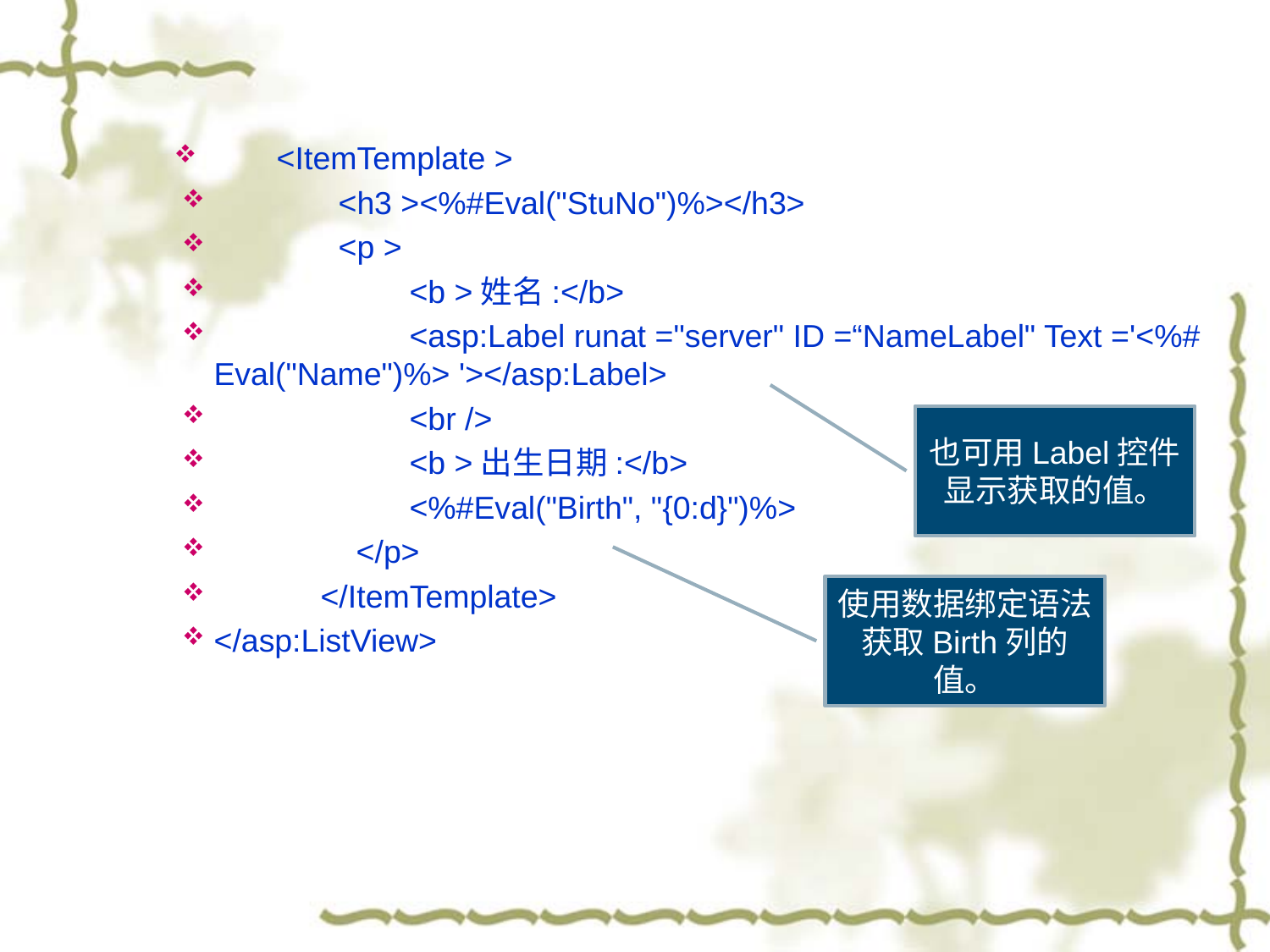

<ItemTemplate >
              <h3 ><%#Eval("StuNo")%></h3>
              <p >
                      <b >姓名:</b>
                      <asp:Label runat ="server" ID =“NameLabel" Text ='<%# Eval("Name")%> '></asp:Label>
                      <br />
                      <b >出生日期:</b>
                      <%#Eval("Birth", "{0:d}")%>
                </p>
            </ItemTemplate>
</asp:ListView>

也可用Label控件显示获取的值。
使用数据绑定语法获取Birth列的值。